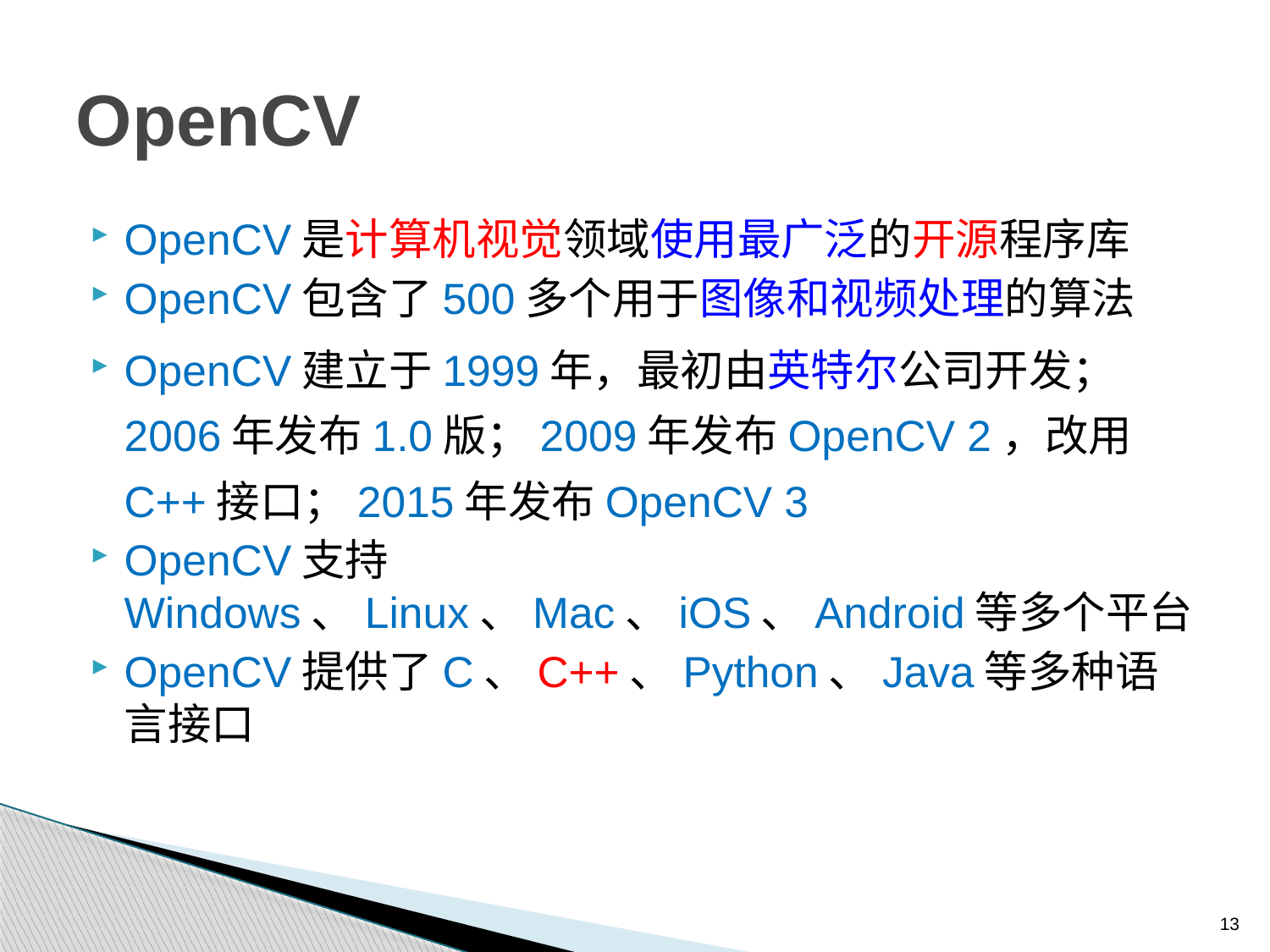

# OpenCV
OpenCV是计算机视觉领域使用最广泛的开源程序库
OpenCV包含了500多个用于图像和视频处理的算法
OpenCV建立于1999年，最初由英特尔公司开发；2006年发布1.0版；2009年发布OpenCV 2，改用C++接口；2015年发布OpenCV 3
OpenCV支持Windows、Linux、Mac、iOS、Android等多个平台
OpenCV提供了C、C++、Python、Java等多种语言接口
13